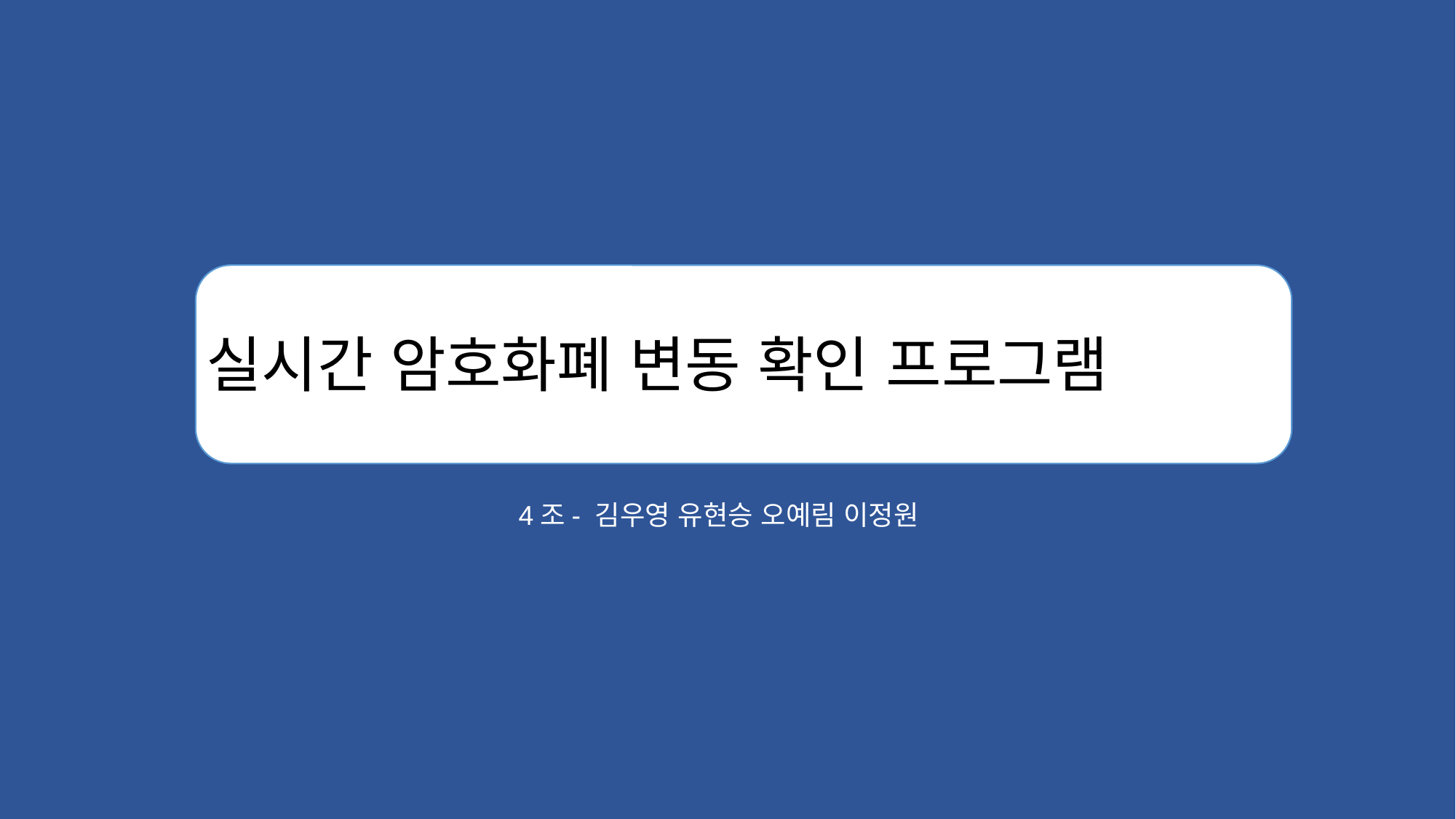

실시간 암호화폐 변동 확인 프로그램
4조- 김우영 유현승 오예림 이정원